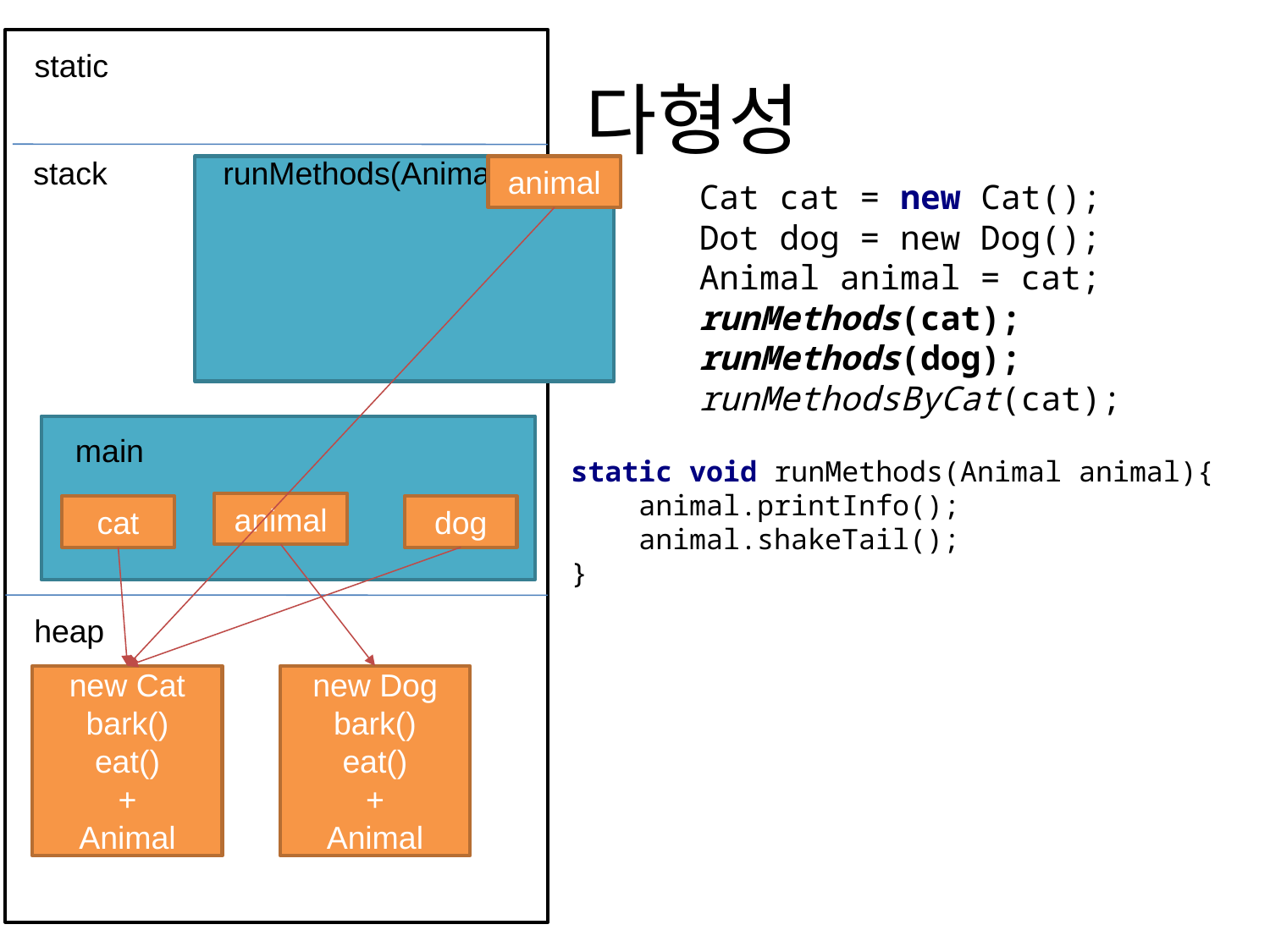

# 다형성
static
stack
runMethods(Animal animal)

animal
Cat cat = new Cat();
Dot dog = new Dog();
Animal animal = cat;
runMethods(cat);
runMethods(dog);
runMethodsByCat(cat);

main
static void runMethods(Animal animal){
    animal.printInfo();
    animal.shakeTail();
}
animal
cat
dog
heap
new Cat
bark()
eat()
+
Animal
new Dog
bark()
eat()
+
Animal